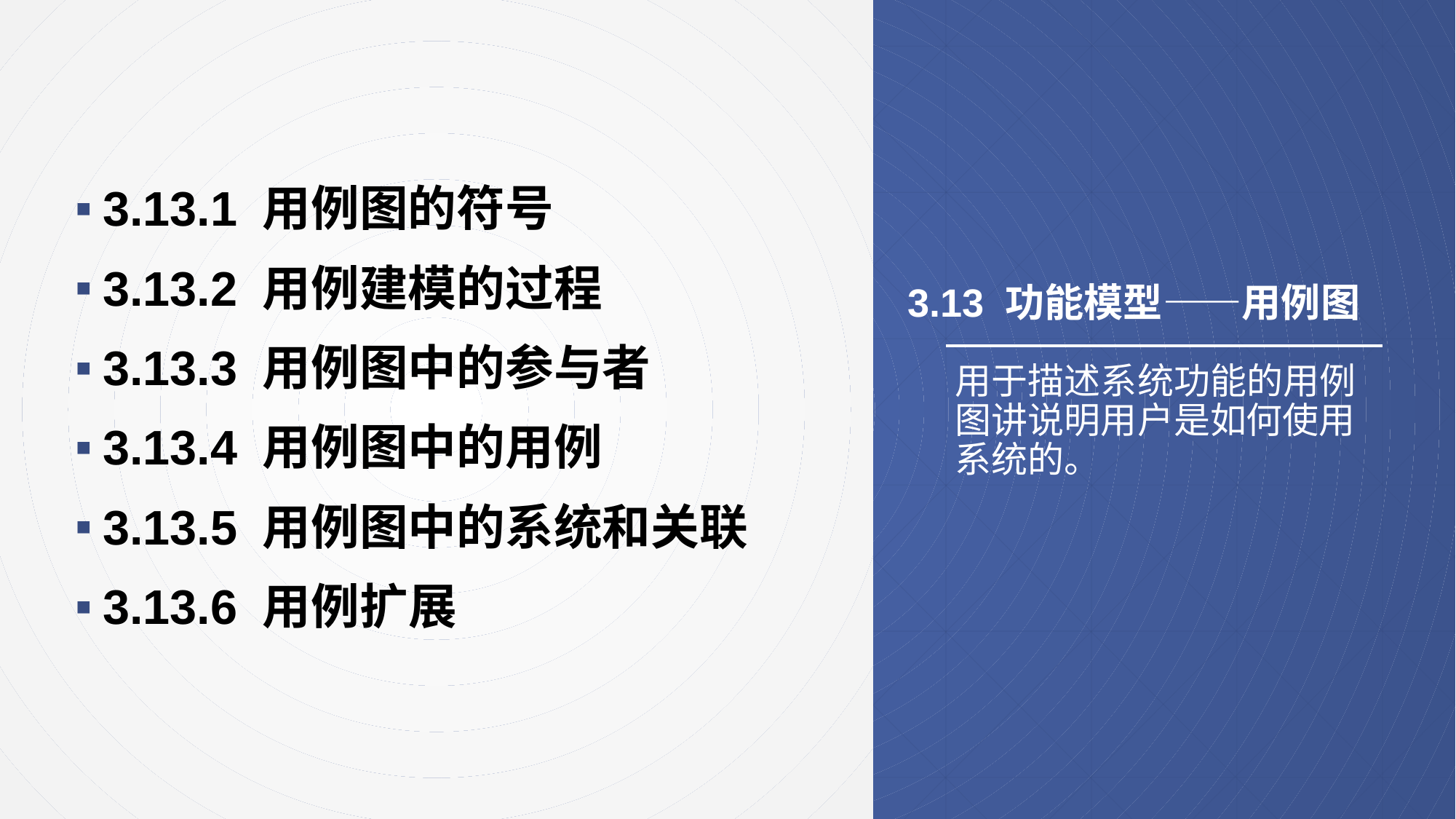

3.13.1 用例图的符号
3.13.2 用例建模的过程
3.13.3 用例图中的参与者
3.13.4 用例图中的用例
3.13.5 用例图中的系统和关联
3.13.6 用例扩展
# 3.13 功能模型——用例图
用于描述系统功能的用例图讲说明用户是如何使用系统的。